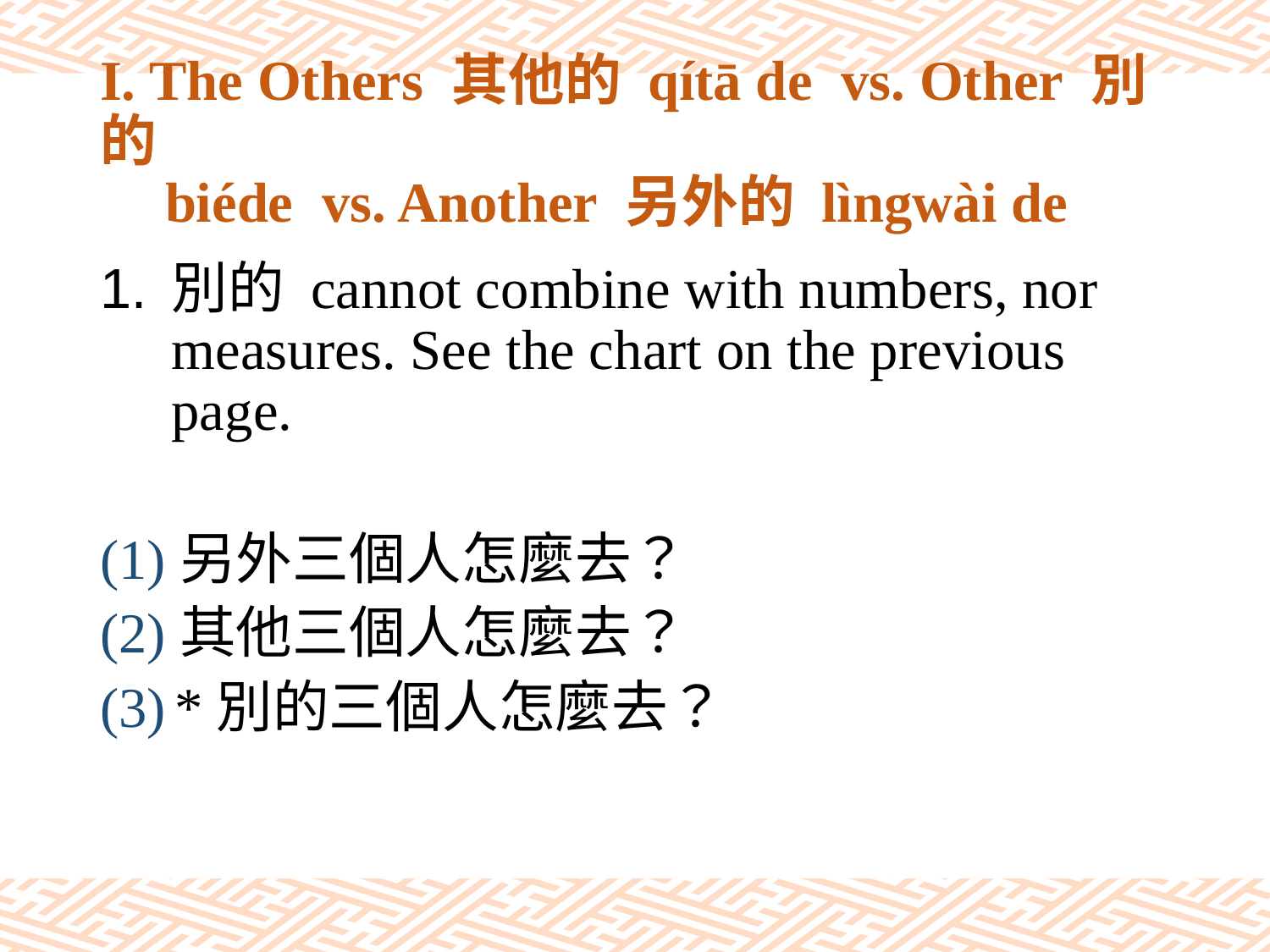

# I. The Others 其他的 qítā de  vs. Other 別的 biéde  vs. Another 另外的 lìngwài de
別的 cannot combine with numbers, nor measures. See the chart on the previous page.

(1)另外三個人怎麼去？
(2)其他三個人怎麼去？
(3) *別的三個人怎麼去？